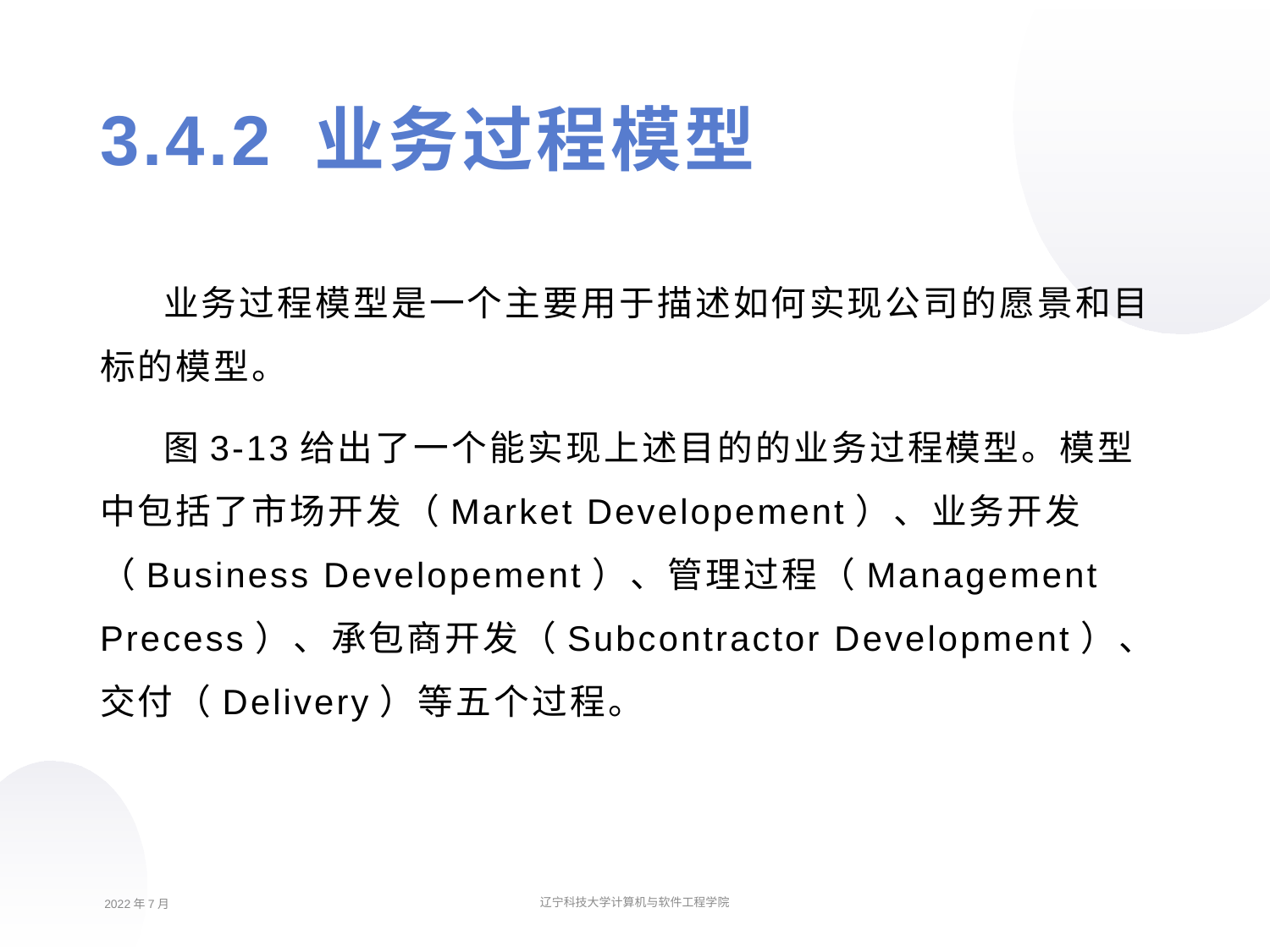

3.4.2 业务过程模型
业务过程模型是一个主要用于描述如何实现公司的愿景和目标的模型。
图3-13给出了一个能实现上述目的的业务过程模型。模型中包括了市场开发（Market Developement）、业务开发（Business Developement）、管理过程（Management Precess）、承包商开发（Subcontractor Development）、交付（Delivery）等五个过程。

2022年7月
辽宁科技大学计算机与软件工程学院
109